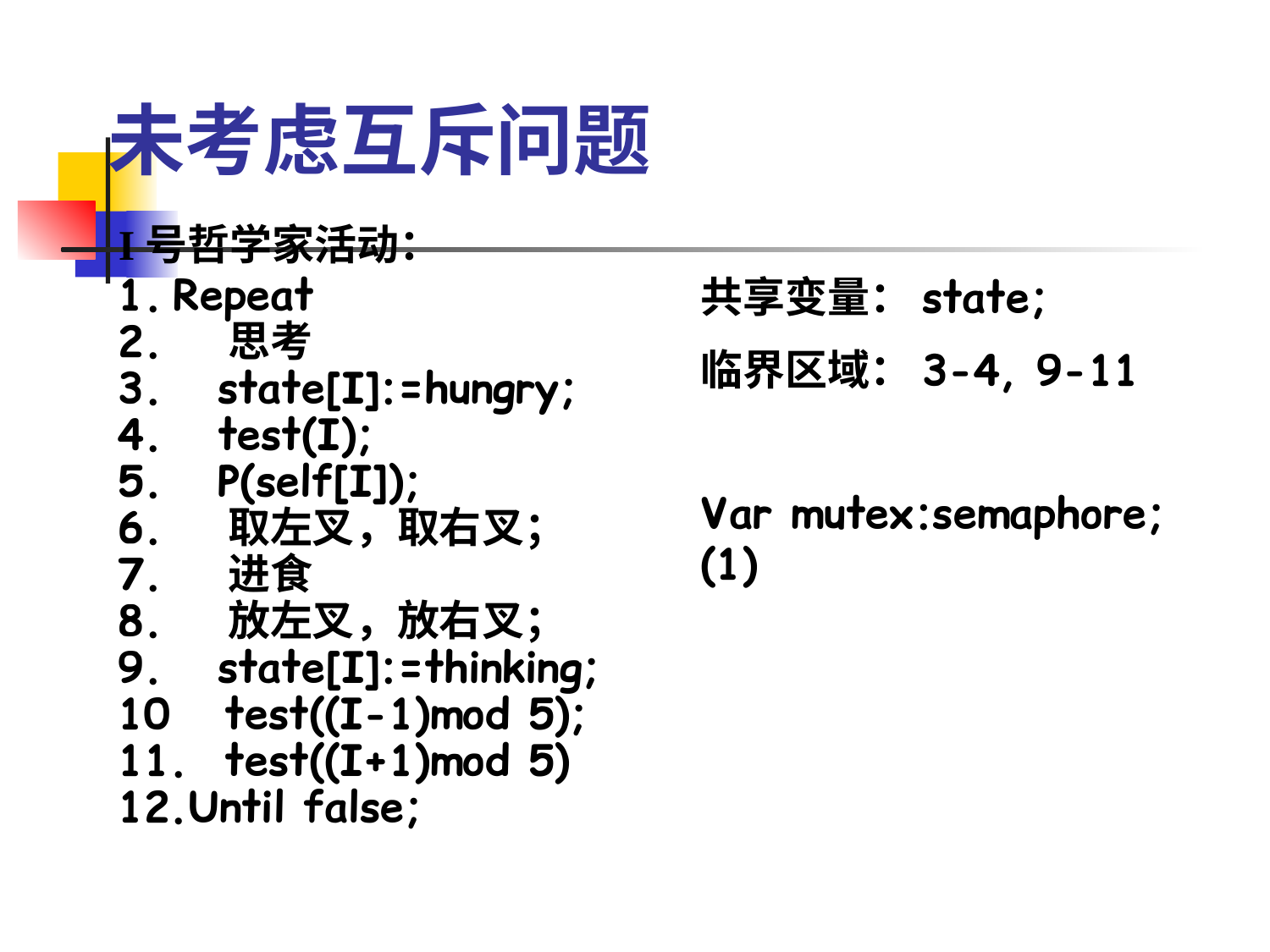

# 未考虑互斥问题
I号哲学家活动：
1. Repeat
2.   思考
3.   state[I]:=hungry;
4.   test(I);
5.   P(self[I]);
6.   取左叉，取右叉；
7.   进食
8.   放左叉，放右叉；
9.   state[I]:=thinking;
10   test((I-1)mod 5);
11.  test((I+1)mod 5)
12.Until false;
共享变量：state;
临界区域：3-4, 9-11

Var mutex:semaphore;(1)